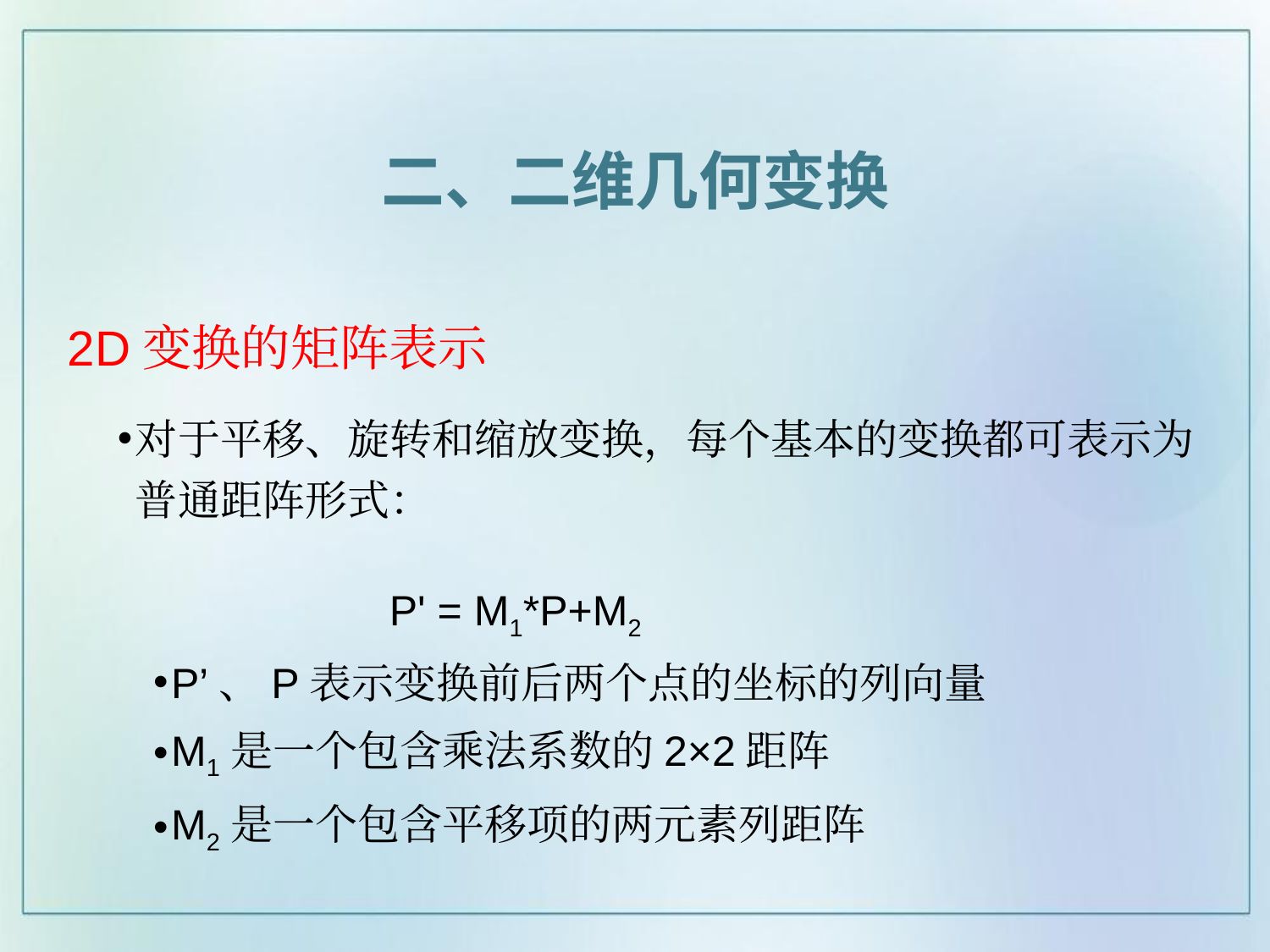

二、二维几何变换
# 2D变换的矩阵表示
对于平移、旋转和缩放变换，每个基本的变换都可表示为普通距阵形式：
			P' = M1*P+M2
P’、P表示变换前后两个点的坐标的列向量
M1是一个包含乘法系数的2×2距阵
M2是一个包含平移项的两元素列距阵